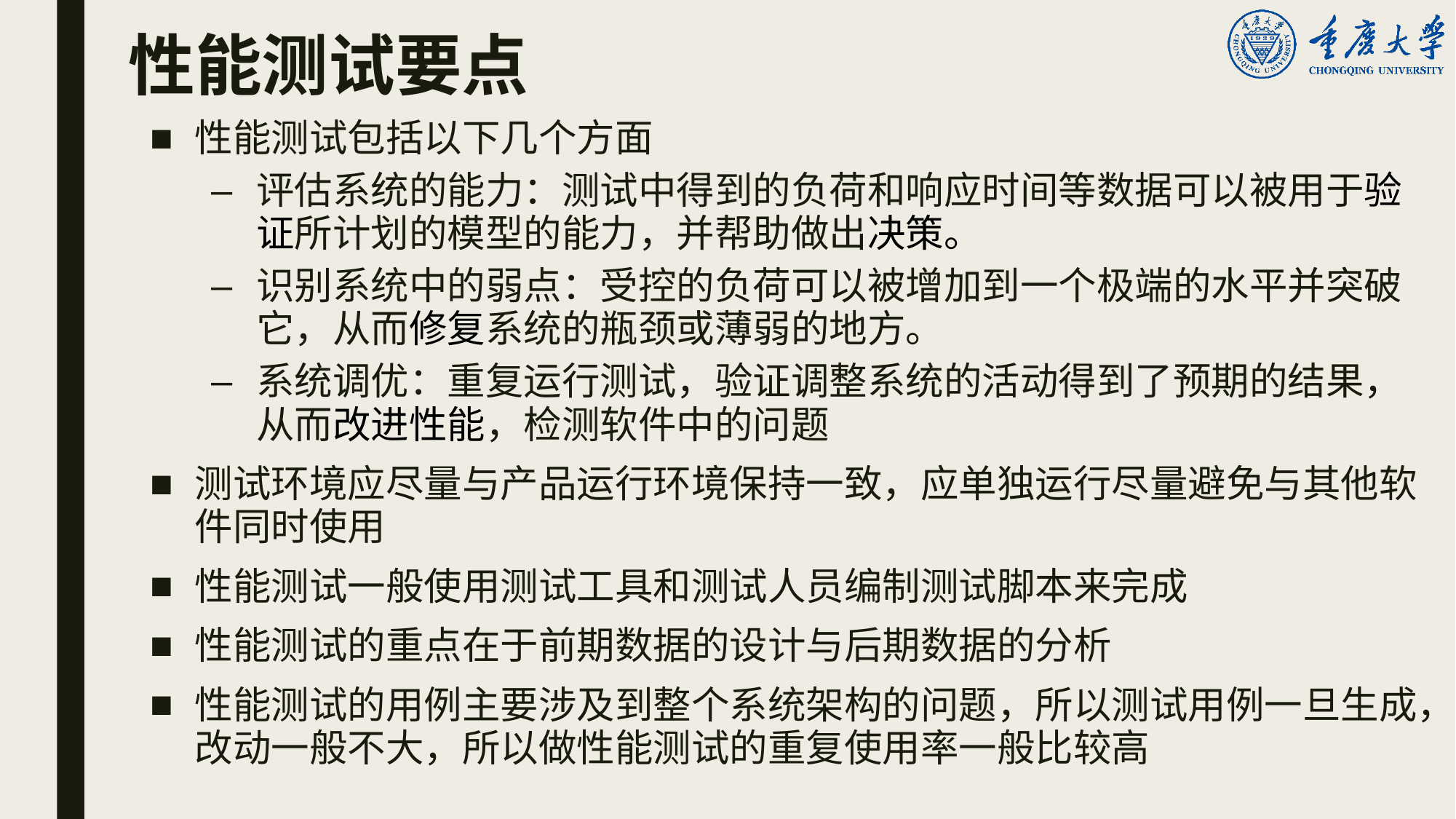

# 性能测试要点
性能测试包括以下几个方面
评估系统的能力：测试中得到的负荷和响应时间等数据可以被用于验证所计划的模型的能力，并帮助做出决策。
识别系统中的弱点：受控的负荷可以被增加到一个极端的水平并突破它，从而修复系统的瓶颈或薄弱的地方。
系统调优：重复运行测试，验证调整系统的活动得到了预期的结果，从而改进性能，检测软件中的问题
测试环境应尽量与产品运行环境保持一致，应单独运行尽量避免与其他软件同时使用
性能测试一般使用测试工具和测试人员编制测试脚本来完成
性能测试的重点在于前期数据的设计与后期数据的分析
性能测试的用例主要涉及到整个系统架构的问题，所以测试用例一旦生成，改动一般不大，所以做性能测试的重复使用率一般比较高